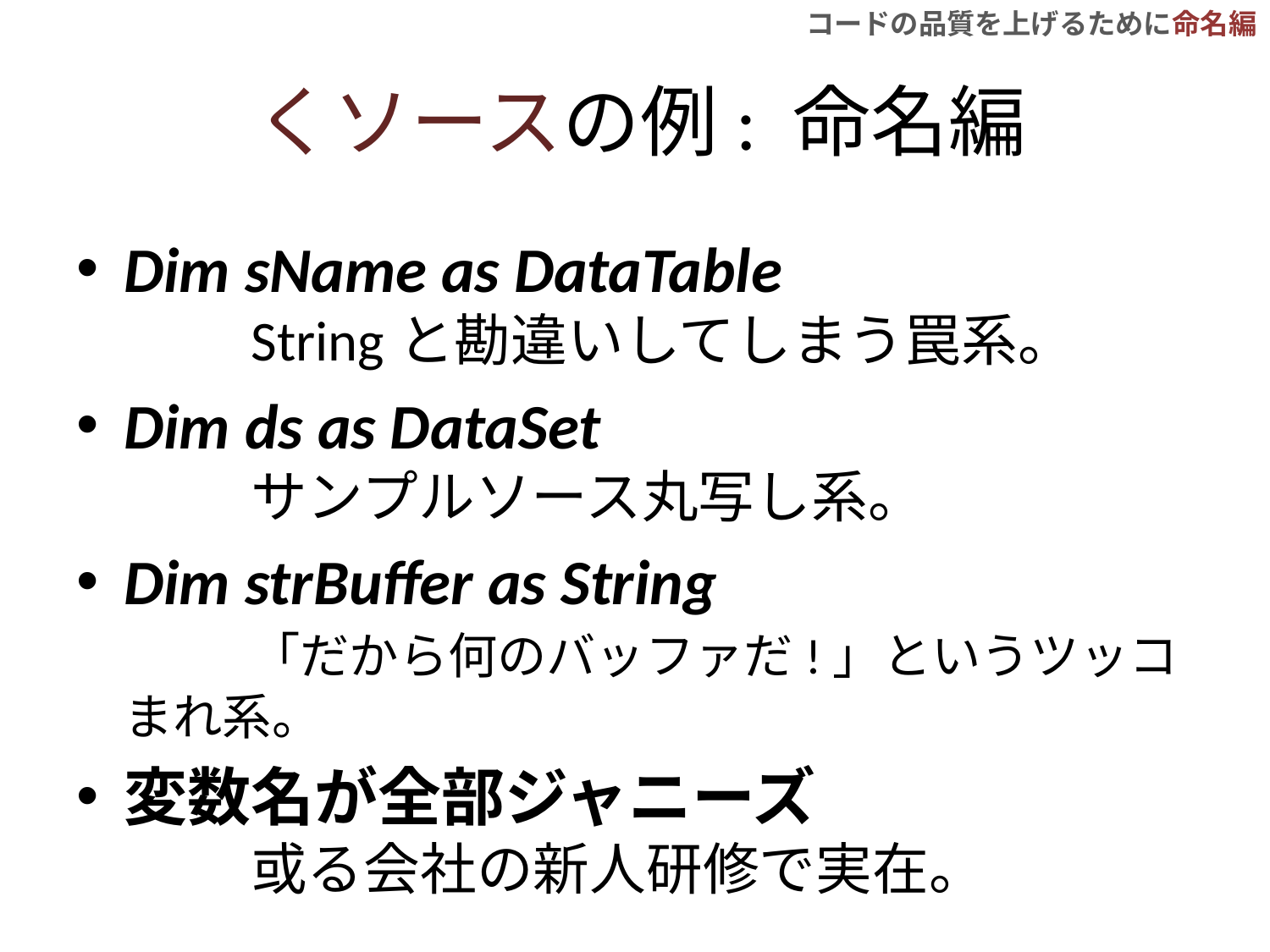

# くソースの例: 命名編
Dim sName as DataTable
	Stringと勘違いしてしまう罠系。
Dim ds as DataSet
	サンプルソース丸写し系。
Dim strBuffer as String
	「だから何のバッファだ!」というツッコまれ系。
変数名が全部ジャニーズ
	或る会社の新人研修で実在。